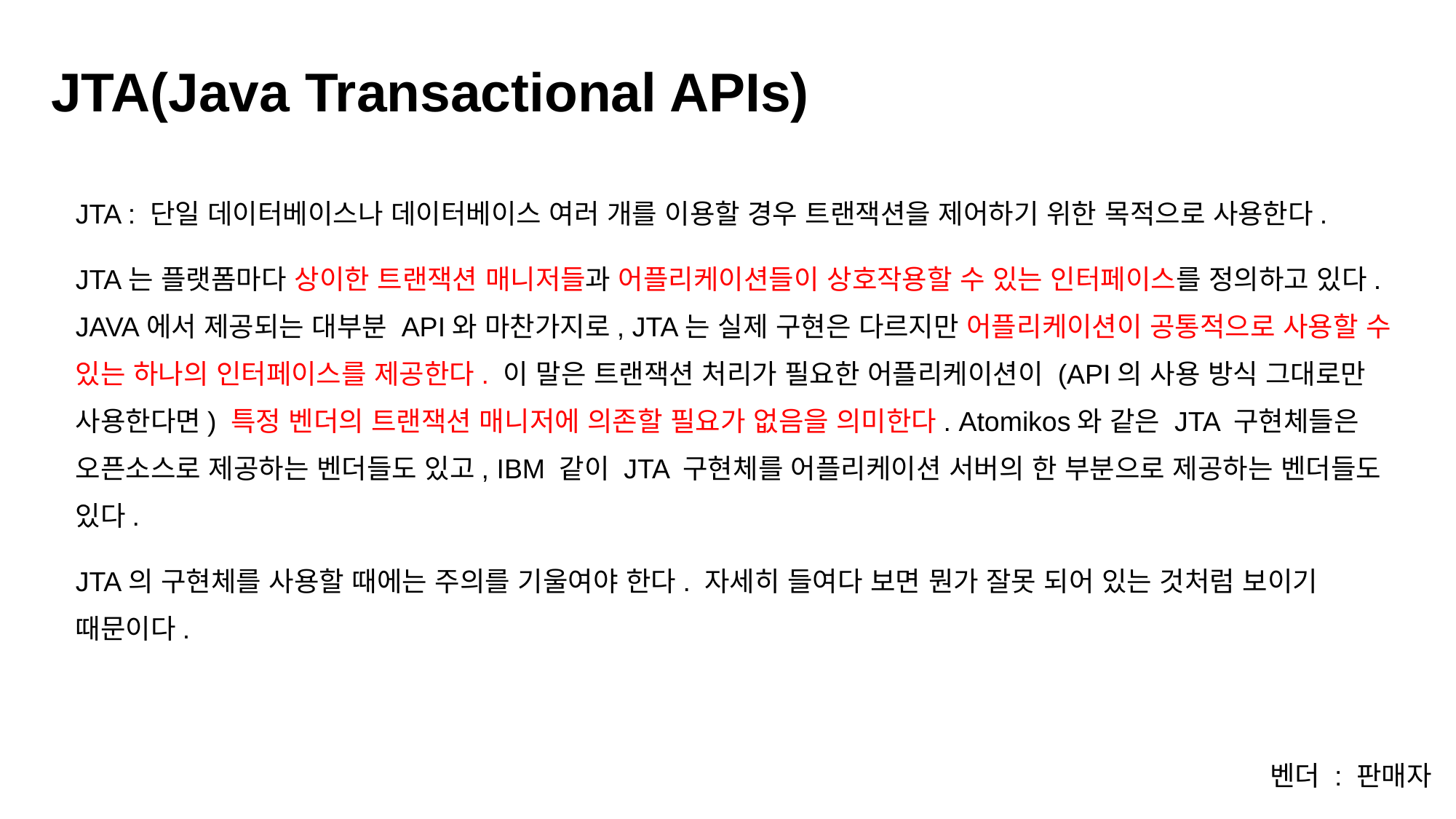

JTA(Java Transactional APIs)
JTA : 단일 데이터베이스나 데이터베이스 여러 개를 이용할 경우 트랜잭션을 제어하기 위한 목적으로 사용한다.

JTA는 플랫폼마다 상이한 트랜잭션 매니저들과 어플리케이션들이 상호작용할 수 있는 인터페이스를 정의하고 있다.

JAVA에서 제공되는 대부분 API와 마찬가지로, JTA는 실제 구현은 다르지만 어플리케이션이 공통적으로 사용할 수

있는 하나의 인터페이스를 제공한다. 이 말은 트랜잭션 처리가 필요한 어플리케이션이 (API의 사용 방식 그대로만

사용한다면) 특정 벤더의 트랜잭션 매니저에 의존할 필요가 없음을 의미한다. Atomikos와 같은 JTA 구현체들은

오픈소스로 제공하는 벤더들도 있고, IBM 같이 JTA 구현체를 어플리케이션 서버의 한 부분으로 제공하는 벤더들도

있다.

JTA의 구현체를 사용할 때에는 주의를 기울여야 한다. 자세히 들여다 보면 뭔가 잘못 되어 있는 것처럼 보이기

때문이다.
벤더 : 판매자